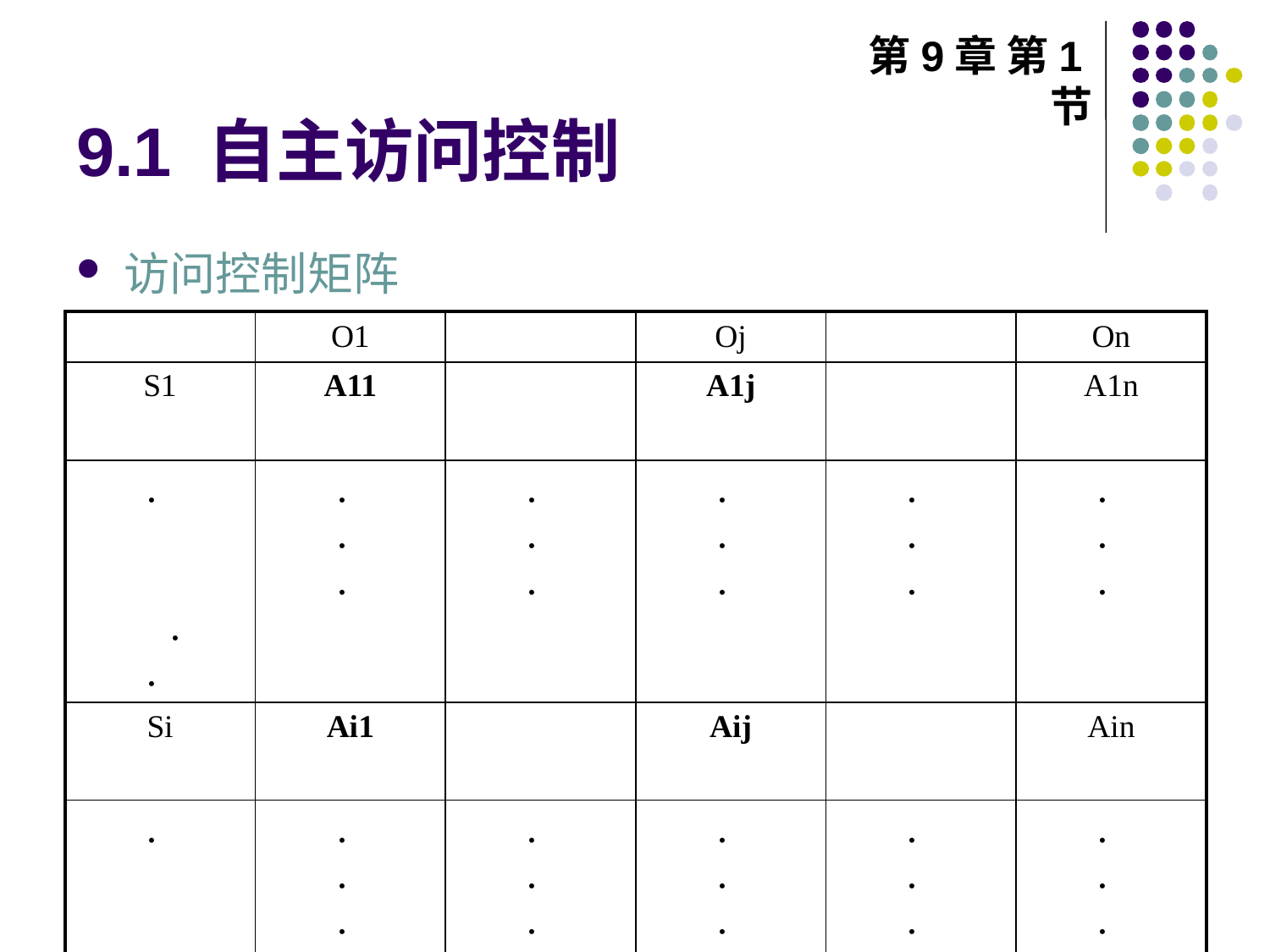

# 9.1 自主访问控制
第9章 第1节
访问控制矩阵
|  | O1 |  | Oj |  | On |
| --- | --- | --- | --- | --- | --- |
| S1 | A11 |  | A1j |  | A1n |
| ． ． ． | ． ． ． | ． ． ． | ． ． ． | ． ． ． | ． ． ． |
| Si | Ai1 |  | Aij |  | Ain |
| ． ． ． | ． ． ． | ． ． ． | ． ． ． | ． ． ． | ． ． ． |
| Sm | Am1 |  | Amj |  | Amn |